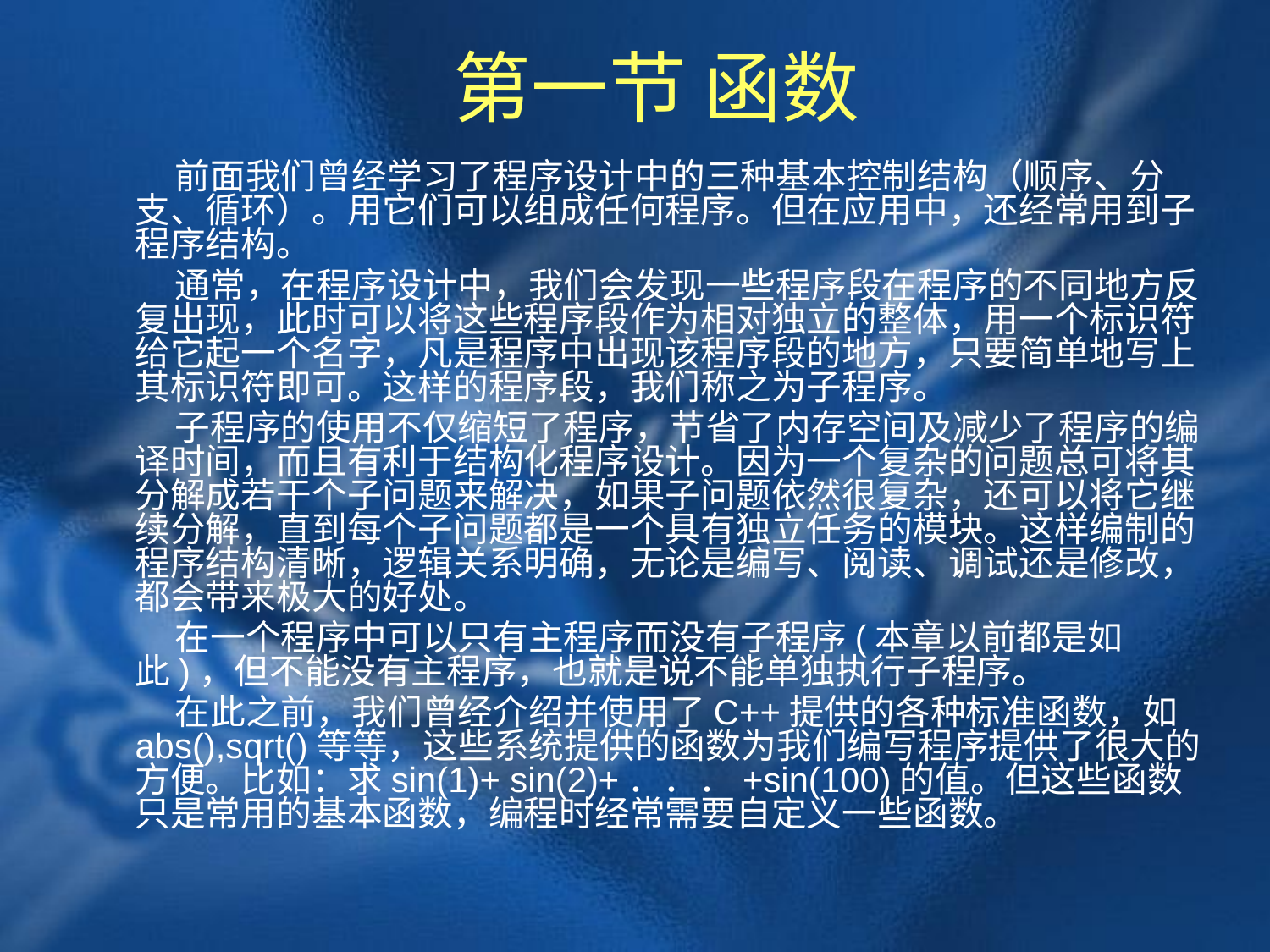

# 第一节 函数
	    前面我们曾经学习了程序设计中的三种基本控制结构（顺序、分支、循环）。用它们可以组成任何程序。但在应用中，还经常用到子程序结构。
	    通常，在程序设计中，我们会发现一些程序段在程序的不同地方反复出现，此时可以将这些程序段作为相对独立的整体，用一个标识符给它起一个名字，凡是程序中出现该程序段的地方，只要简单地写上其标识符即可。这样的程序段，我们称之为子程序。
	    子程序的使用不仅缩短了程序，节省了内存空间及减少了程序的编译时间，而且有利于结构化程序设计。因为一个复杂的问题总可将其分解成若干个子问题来解决，如果子问题依然很复杂，还可以将它继续分解，直到每个子问题都是一个具有独立任务的模块。这样编制的程序结构清晰，逻辑关系明确，无论是编写、阅读、调试还是修改，都会带来极大的好处。
	    在一个程序中可以只有主程序而没有子程序(本章以前都是如此)，但不能没有主程序，也就是说不能单独执行子程序。
	    在此之前，我们曾经介绍并使用了C++提供的各种标准函数，如abs(),sqrt()等等，这些系统提供的函数为我们编写程序提供了很大的方便。比如：求sin(1)+ sin(2)+．．．+sin(100)的值。但这些函数只是常用的基本函数，编程时经常需要自定义一些函数。